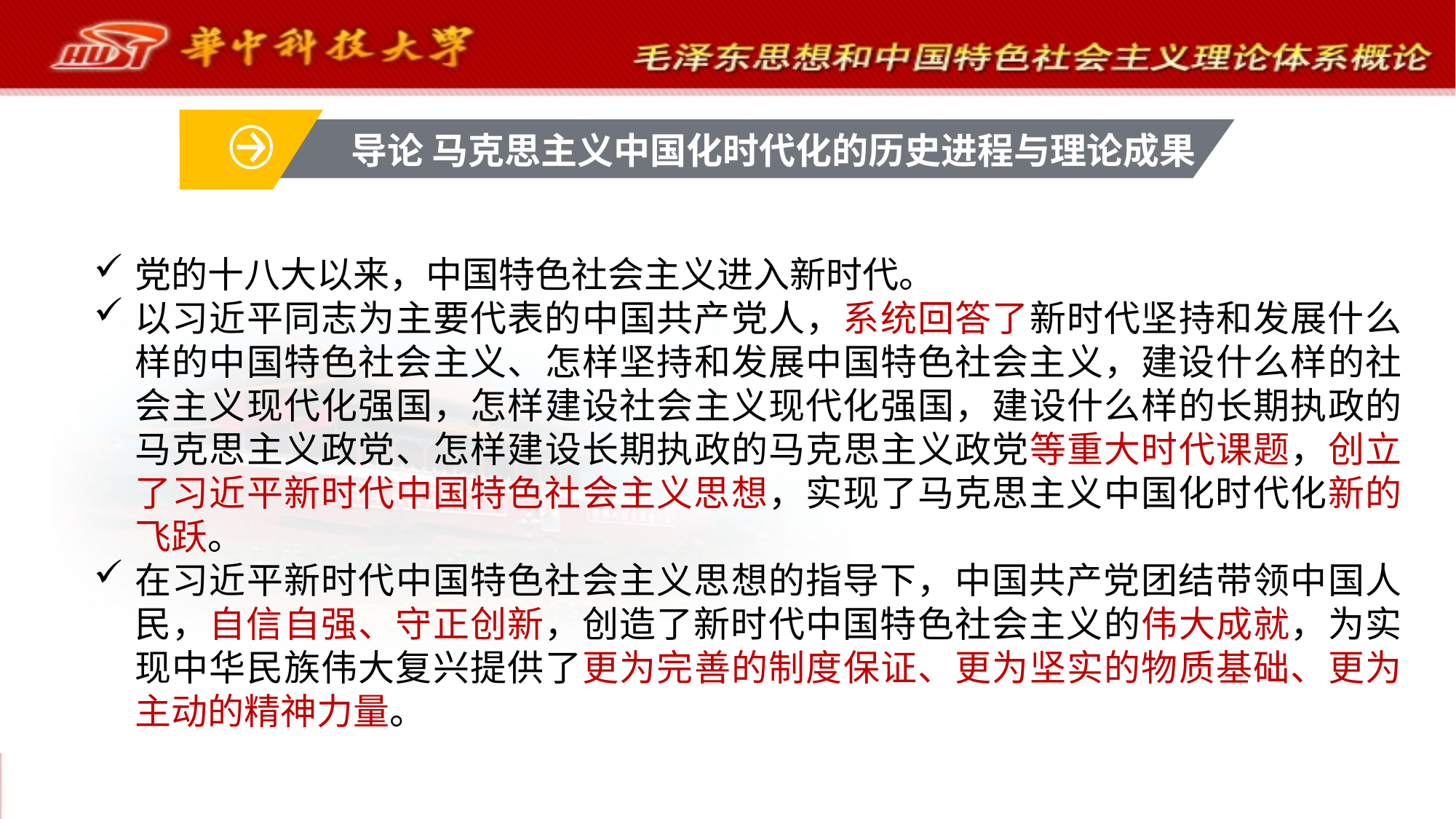

导论 马克思主义中国化时代化的历史进程与理论成果

党的十八大以来，中国特色社会主义进入新时代。
以习近平同志为主要代表的中国共产党人，系统回答了新时代坚持和发展什么样的中国特色社会主义、怎样坚持和发展中国特色社会主义，建设什么样的社会主义现代化强国，怎样建设社会主义现代化强国，建设什么样的长期执政的马克思主义政党、怎样建设长期执政的马克思主义政党等重大时代课题，创立了习近平新时代中国特色社会主义思想，实现了马克思主义中国化时代化新的飞跃。
在习近平新时代中国特色社会主义思想的指导下，中国共产党团结带领中国人民，自信自强、守正创新，创造了新时代中国特色社会主义的伟大成就，为实现中华民族伟大复兴提供了更为完善的制度保证、更为坚实的物质基础、更为主动的精神力量。